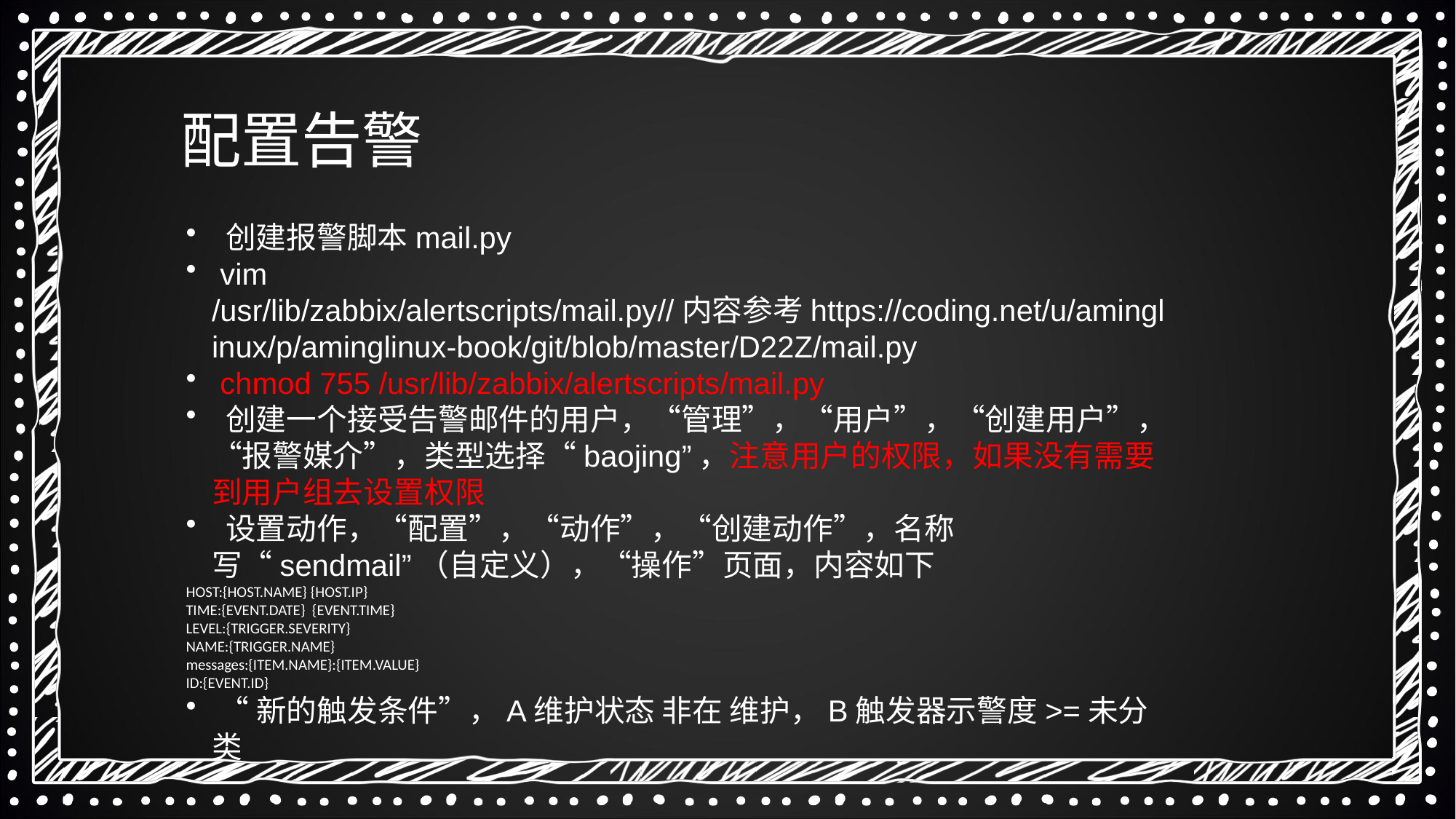

配置告警
 创建报警脚本mail.py
 vim /usr/lib/zabbix/alertscripts/mail.py//内容参考https://coding.net/u/aminglinux/p/aminglinux-book/git/blob/master/D22Z/mail.py
 chmod 755 /usr/lib/zabbix/alertscripts/mail.py
 创建一个接受告警邮件的用户，“管理”，“用户”，“创建用户”，“报警媒介”，类型选择“baojing”，注意用户的权限，如果没有需要到用户组去设置权限
 设置动作，“配置”，“动作”，“创建动作”，名称写“sendmail”（自定义），“操作”页面，内容如下
HOST:{HOST.NAME} {HOST.IP}
TIME:{EVENT.DATE}  {EVENT.TIME}
LEVEL:{TRIGGER.SEVERITY}
NAME:{TRIGGER.NAME}
messages:{ITEM.NAME}:{ITEM.VALUE}
ID:{EVENT.ID}
 “新的触发条件”，A维护状态 非在 维护，B触发器示警度>=未分类